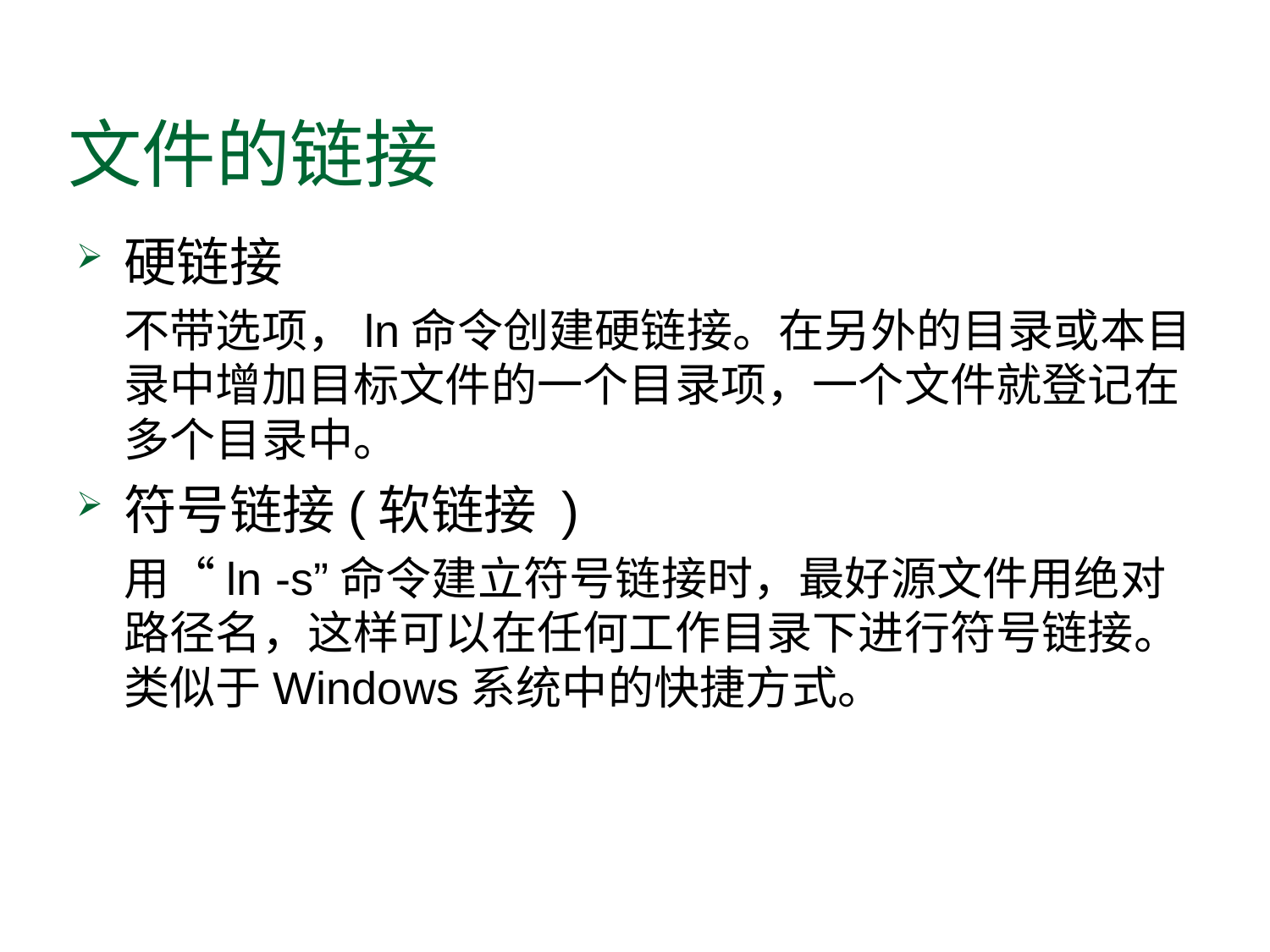

# 文件的链接
硬链接
不带选项，ln命令创建硬链接。在另外的目录或本目录中增加目标文件的一个目录项，一个文件就登记在多个目录中。
符号链接(软链接 )
用“ln -s”命令建立符号链接时，最好源文件用绝对路径名，这样可以在任何工作目录下进行符号链接。类似于Windows系统中的快捷方式。